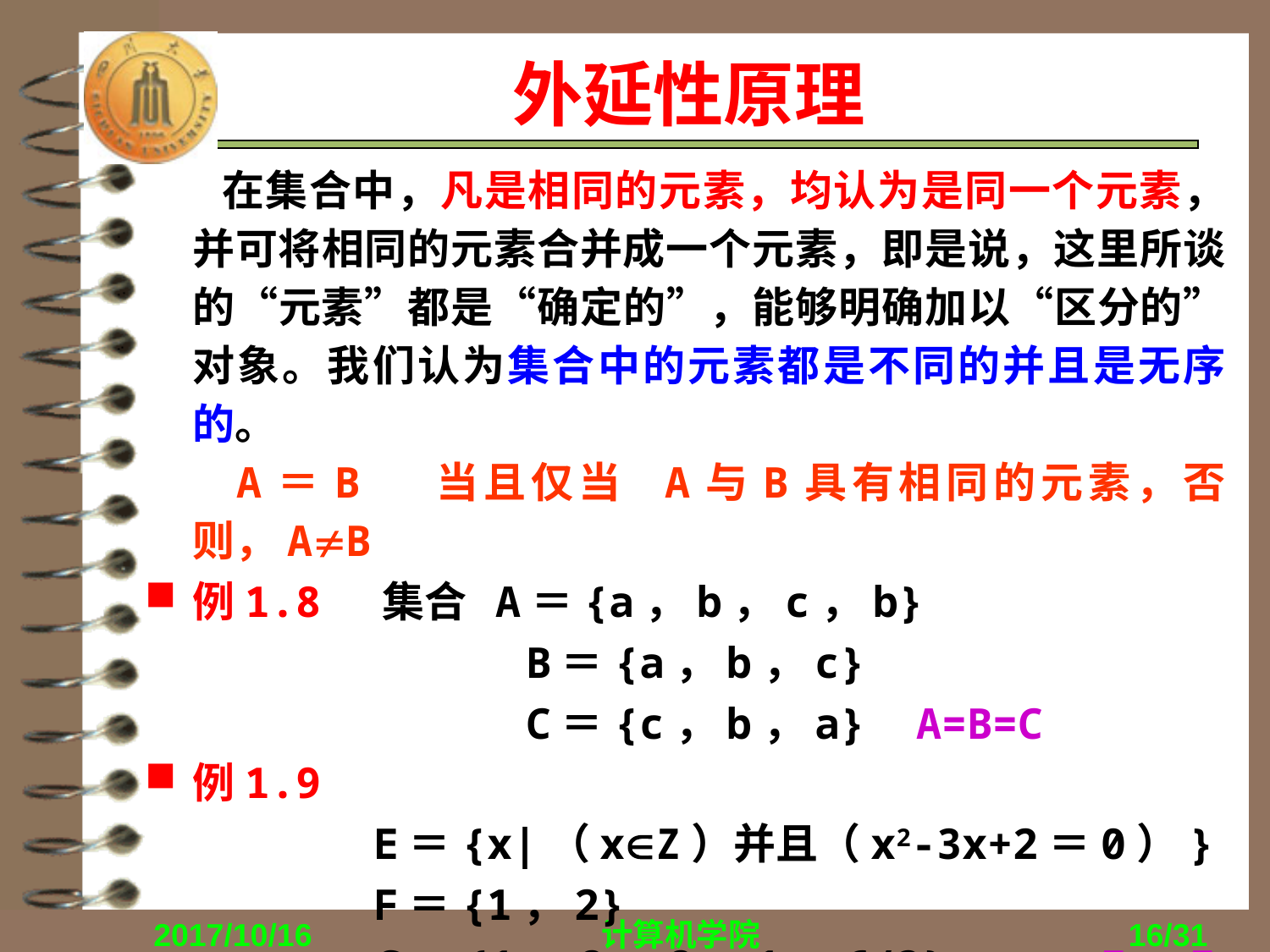

# 外延性原理
      在集合中，凡是相同的元素，均认为是同一个元素，并可将相同的元素合并成一个元素，即是说，这里所谈的“元素”都是“确定的”，能够明确加以“区分的”对象。我们认为集合中的元素都是不同的并且是无序的。
   A＝B  当且仅当  A与B具有相同的元素，否则，A≠B
例1.8  集合  A＝{a，b，c，b}
               B＝{a，b，c}
               C＝{c，b，a}  A=B=C
例1.9
         E＝{x|（x∈Z）并且（x2-3x+2＝0）}
         F＝{1，2}
         G＝{1，2，2，1，6/3}      E＝F＝G
2017/10/16
计算机学院
16/31